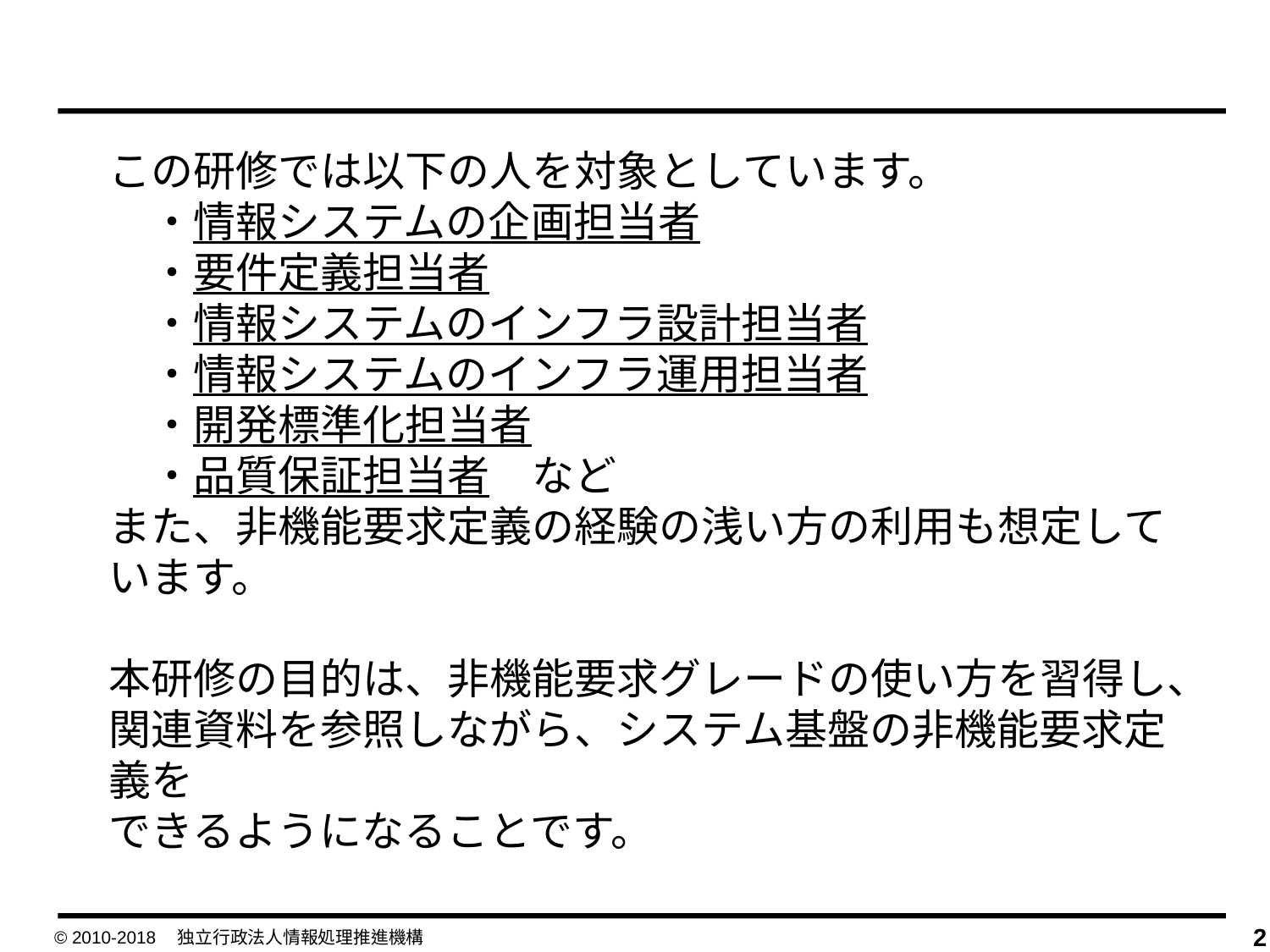

この研修では以下の人を対象としています。
　・情報システムの企画担当者
　・要件定義担当者
　・情報システムのインフラ設計担当者
　・情報システムのインフラ運用担当者
　・開発標準化担当者
　・品質保証担当者　など
また、非機能要求定義の経験の浅い方の利用も想定しています。

本研修の目的は、非機能要求グレードの使い方を習得し、関連資料を参照しながら、システム基盤の非機能要求定義を
できるようになることです。
© 2010-2018　独立行政法人情報処理推進機構